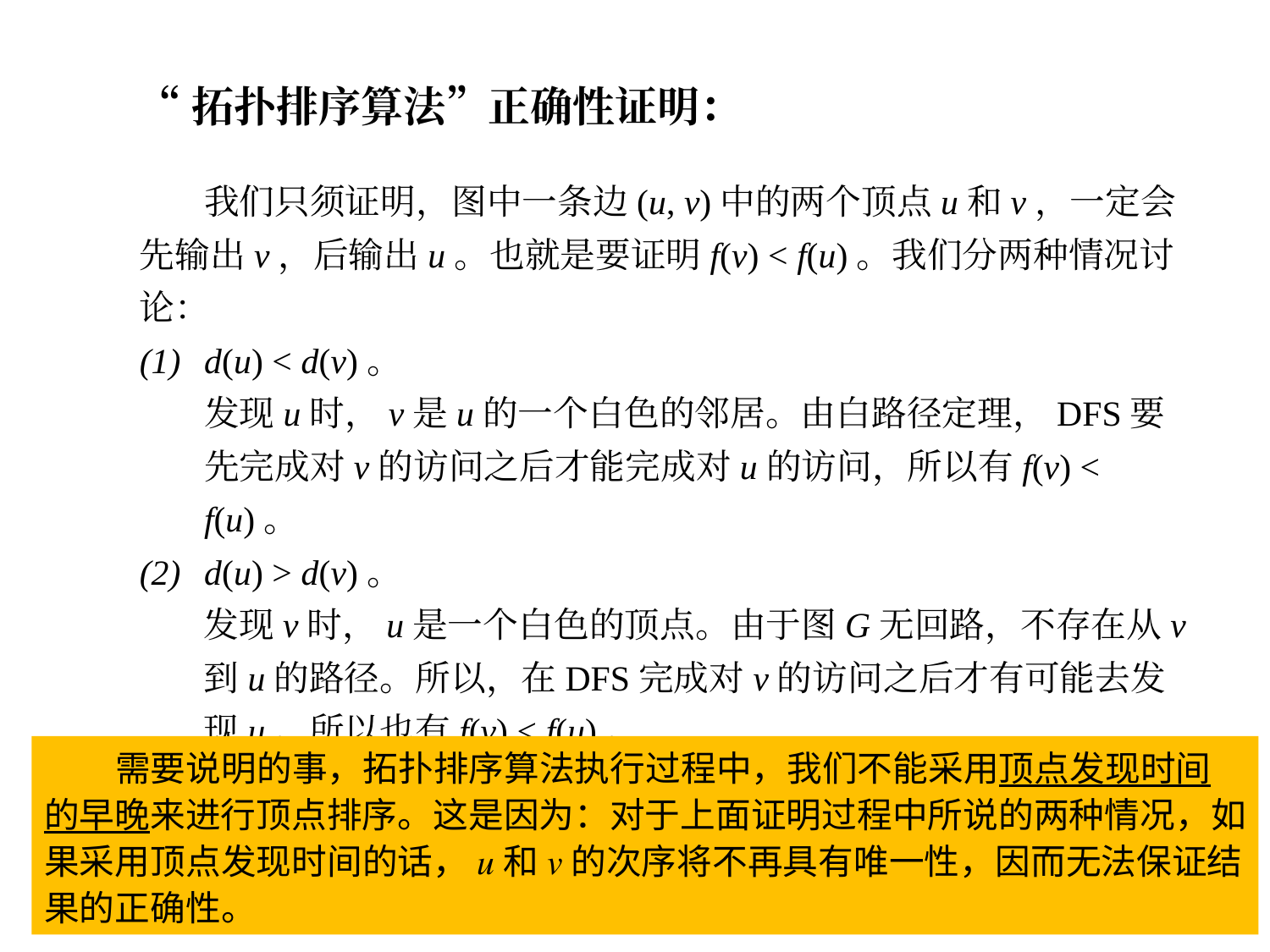

“拓扑排序算法”正确性证明：

我们只须证明，图中一条边(u, v)中的两个顶点u和v，一定会先输出v，后输出u。也就是要证明f(v) < f(u)。我们分两种情况讨论：
d(u) < d(v)。
发现u时，v是u的一个白色的邻居。由白路径定理，DFS要先完成对v的访问之后才能完成对u的访问，所以有f(v) < f(u)。
d(u) > d(v)。
发现v时，u是一个白色的顶点。由于图G无回路，不存在从v到u的路径。所以，在DFS完成对v的访问之后才有可能去发现u。所以也有f(v) < f(u)。
因此，算法Topological-Sort(G(V, E))是正确的。
        需要说明的事，拓扑排序算法执行过程中，我们不能采用顶点发现时间的早晚来进行顶点排序。这是因为：对于上面证明过程中所说的两种情况，如果采用顶点发现时间的话，u和v的次序将不再具有唯一性，因而无法保证结果的正确性。
8-40